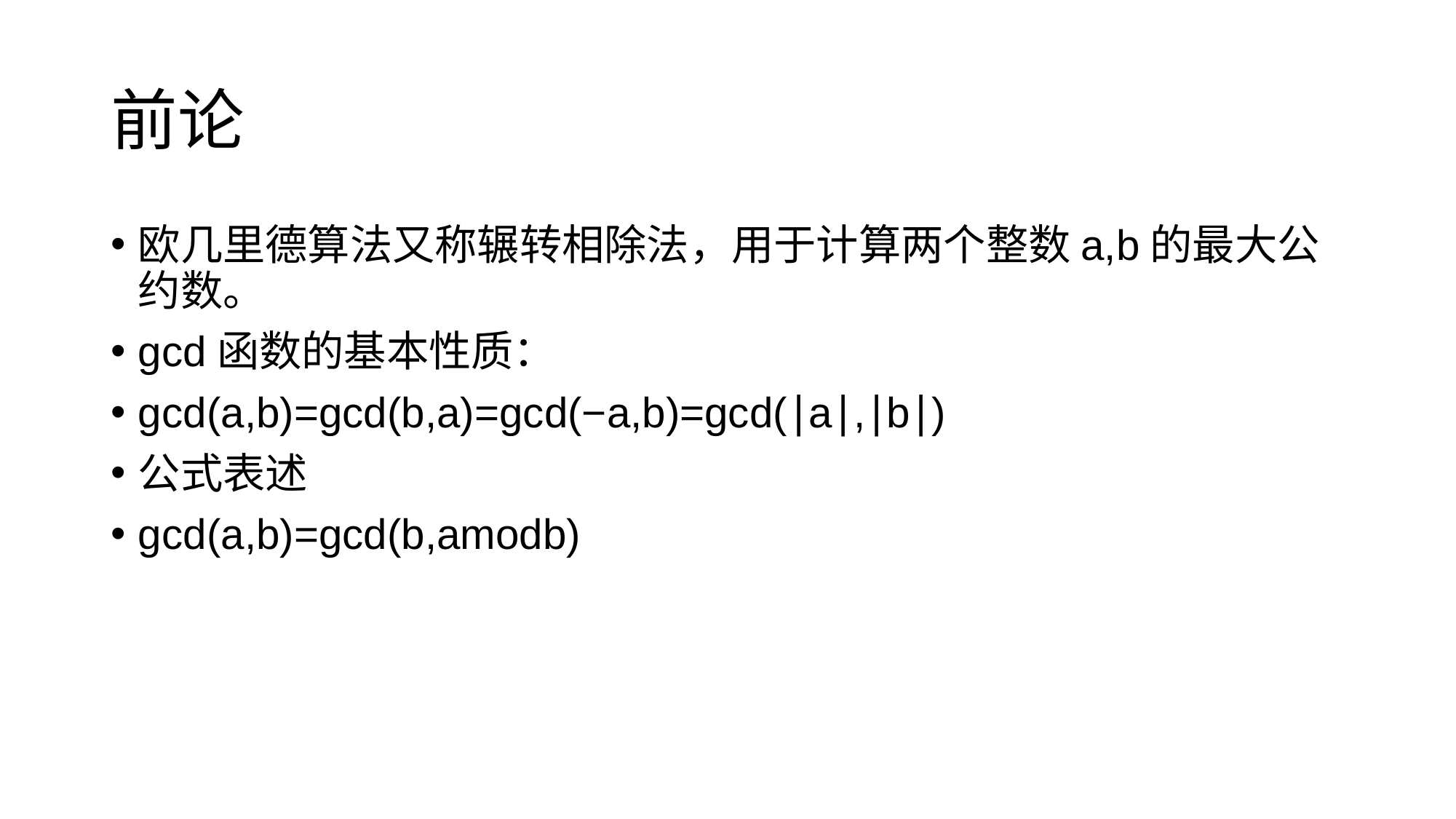

# 前论
欧几里德算法又称辗转相除法，用于计算两个整数a,b的最大公约数。
gcd函数的基本性质：
gcd(a,b)=gcd(b,a)=gcd(−a,b)=gcd(∣a∣,∣b∣)
公式表述
gcd(a,b)=gcd(b,amodb)